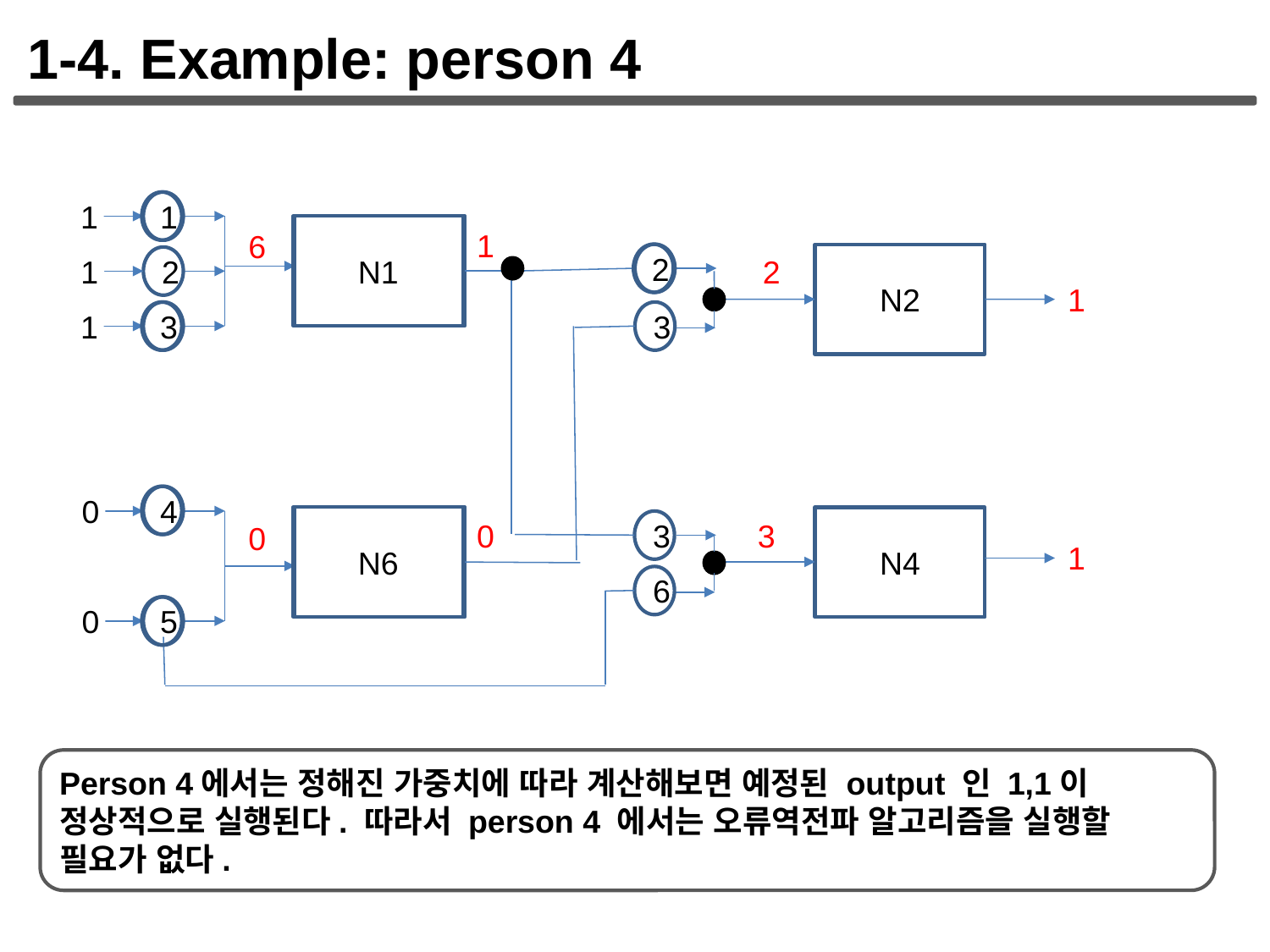

1-4. Example: person 4

1
1

N1

1
6
2

N2
2
1
2

1

1
3

3
4
0

N6

N4
3
0
3
0
1

6
5
0

Person 4에서는 정해진 가중치에 따라 계산해보면 예정된 output 인 1,1이
정상적으로 실행된다. 따라서 person 4 에서는 오류역전파 알고리즘을 실행할 필요가 없다.